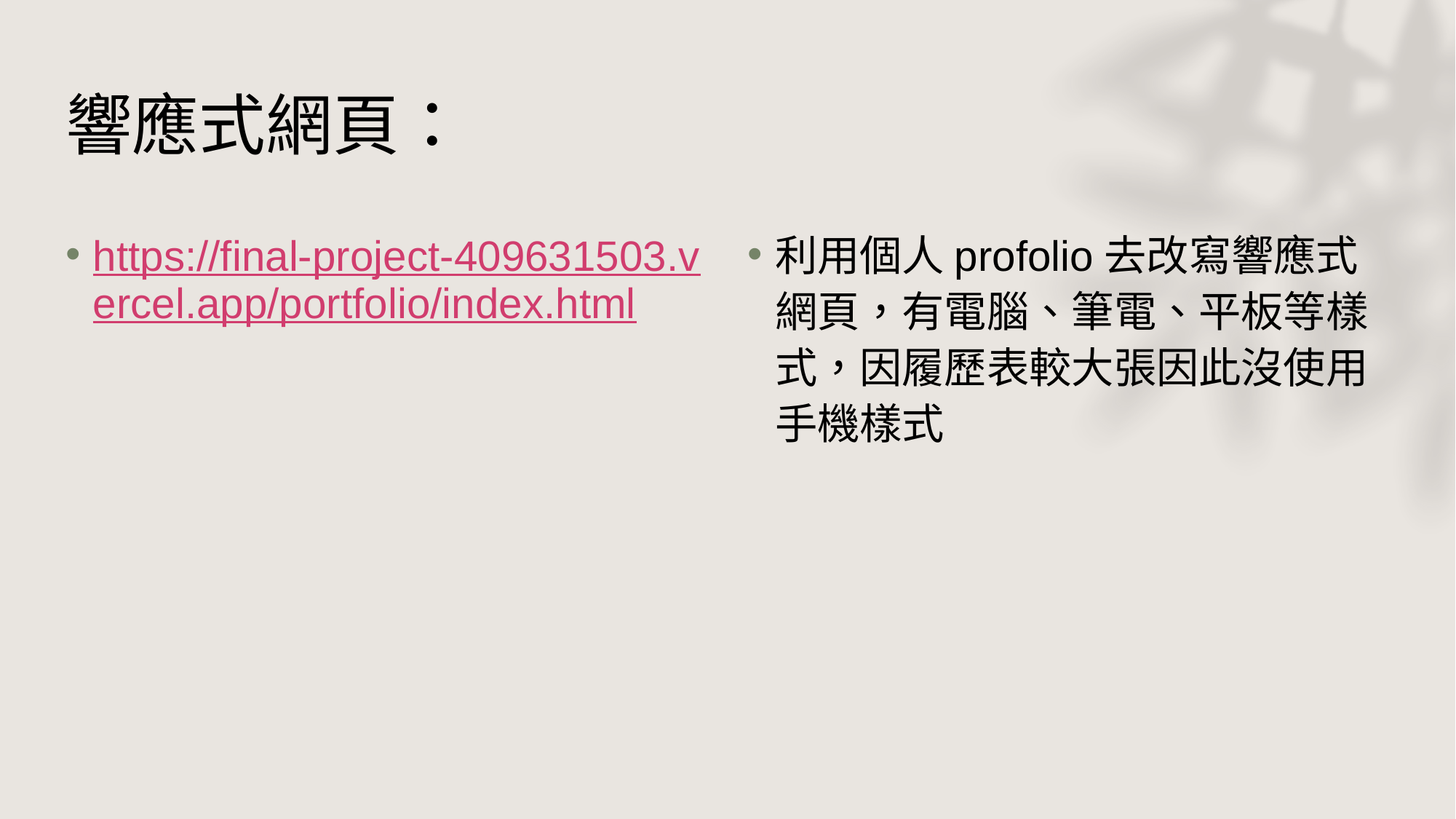

# 響應式網頁：
https://final-project-409631503.vercel.app/portfolio/index.html
利用個人profolio去改寫響應式網頁，有電腦、筆電、平板等樣式，因履歷表較大張因此沒使用手機樣式